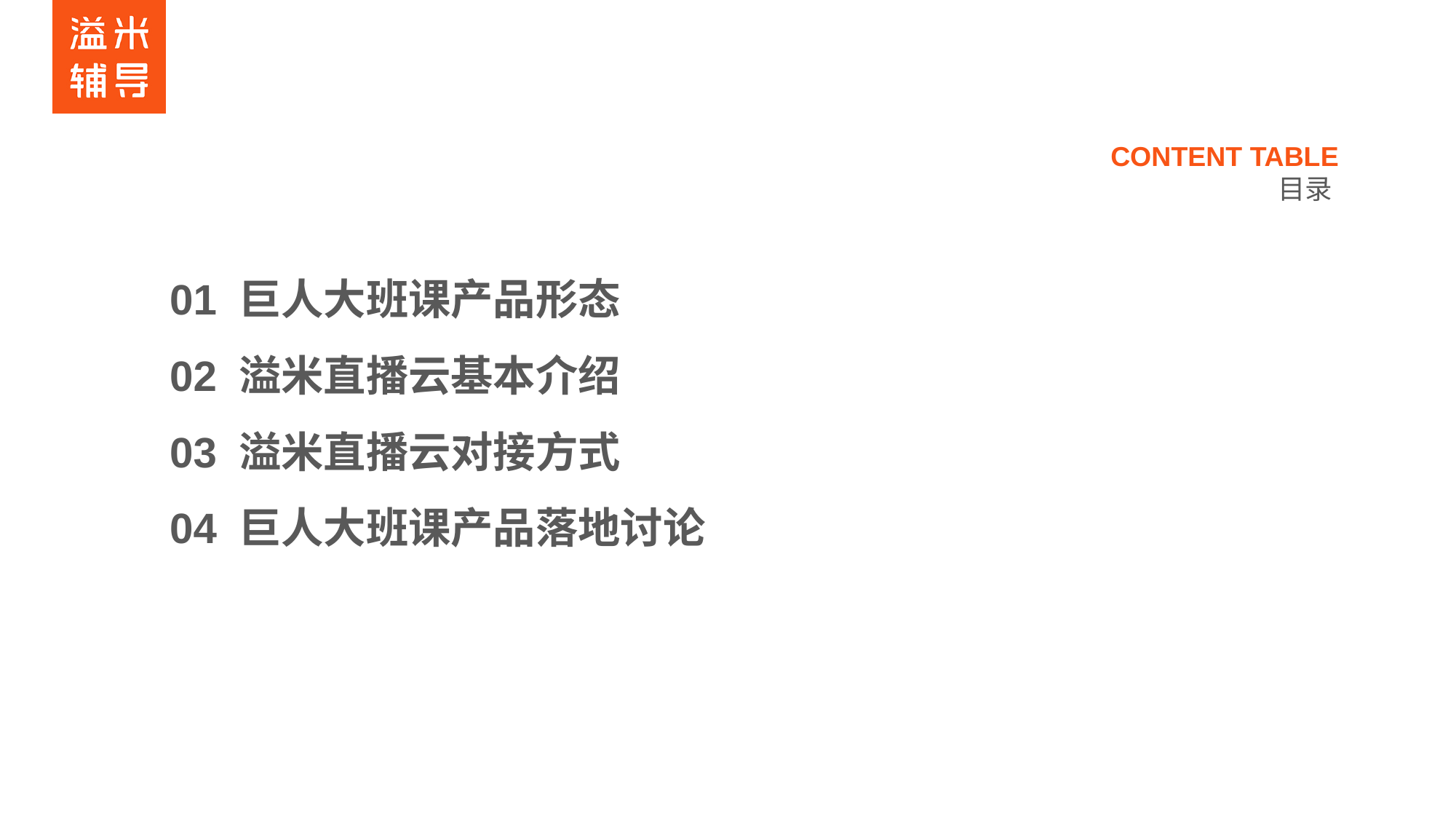

01 巨人大班课产品形态
02 溢米直播云基本介绍
03 溢米直播云对接方式
04 巨人大班课产品落地讨论